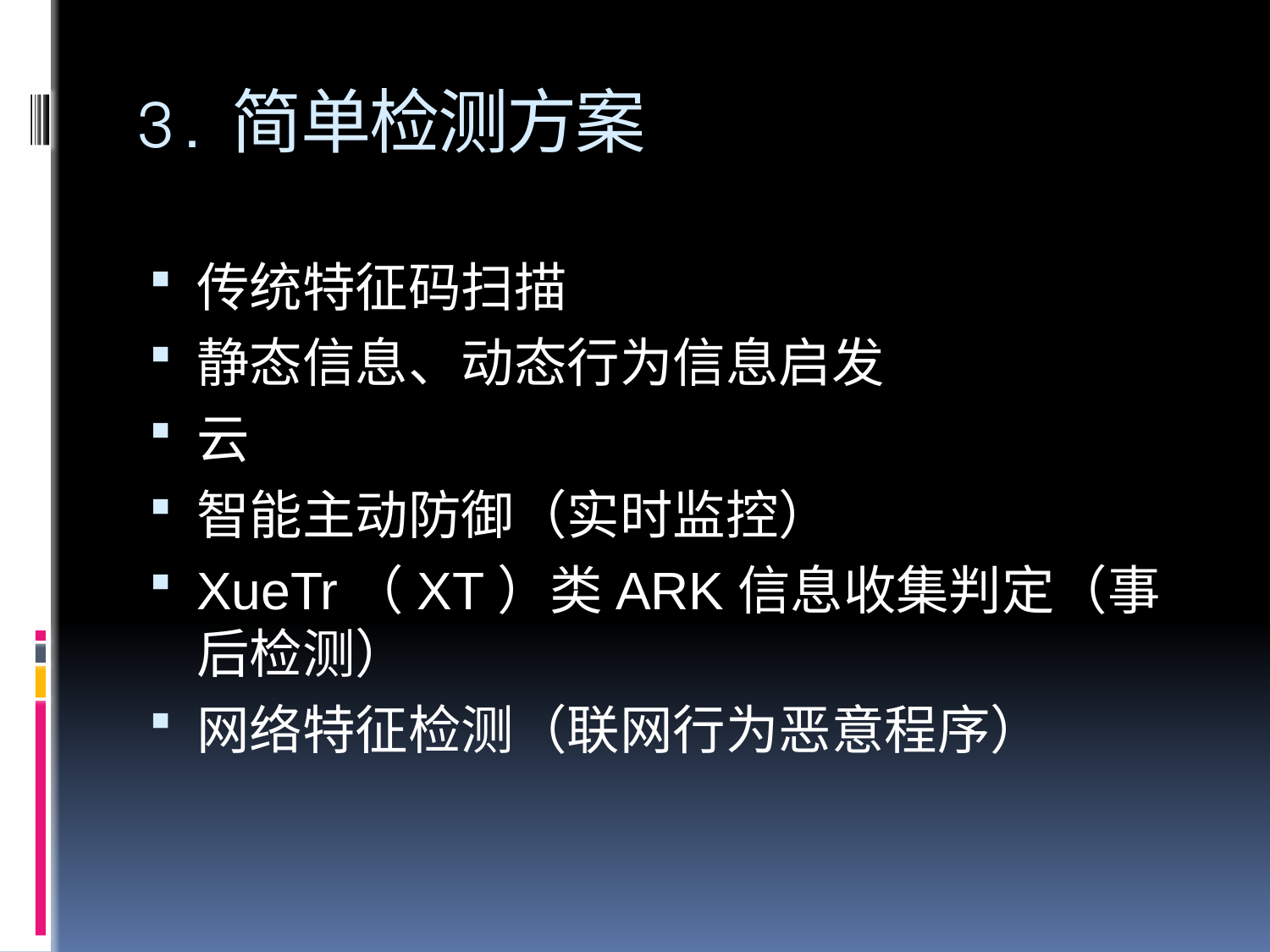

# 3.简单检测方案
传统特征码扫描
静态信息、动态行为信息启发
云
智能主动防御（实时监控）
XueTr（XT）类ARK信息收集判定（事后检测）
网络特征检测（联网行为恶意程序）